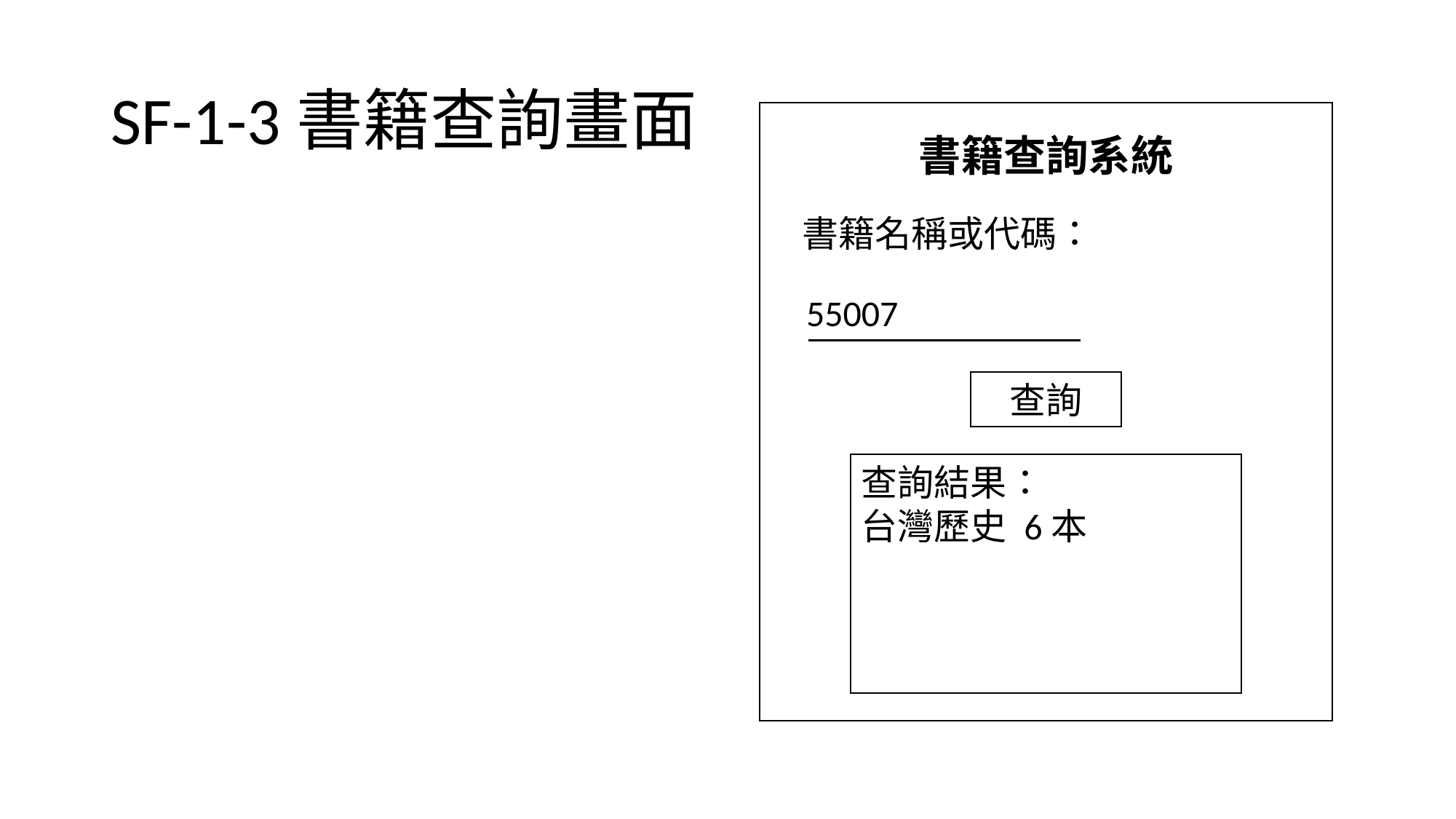

# SF-1-3書籍查詢畫面

書籍查詢系統
書籍名稱或代碼：
55007

查詢
查詢結果：
台灣歷史 6本